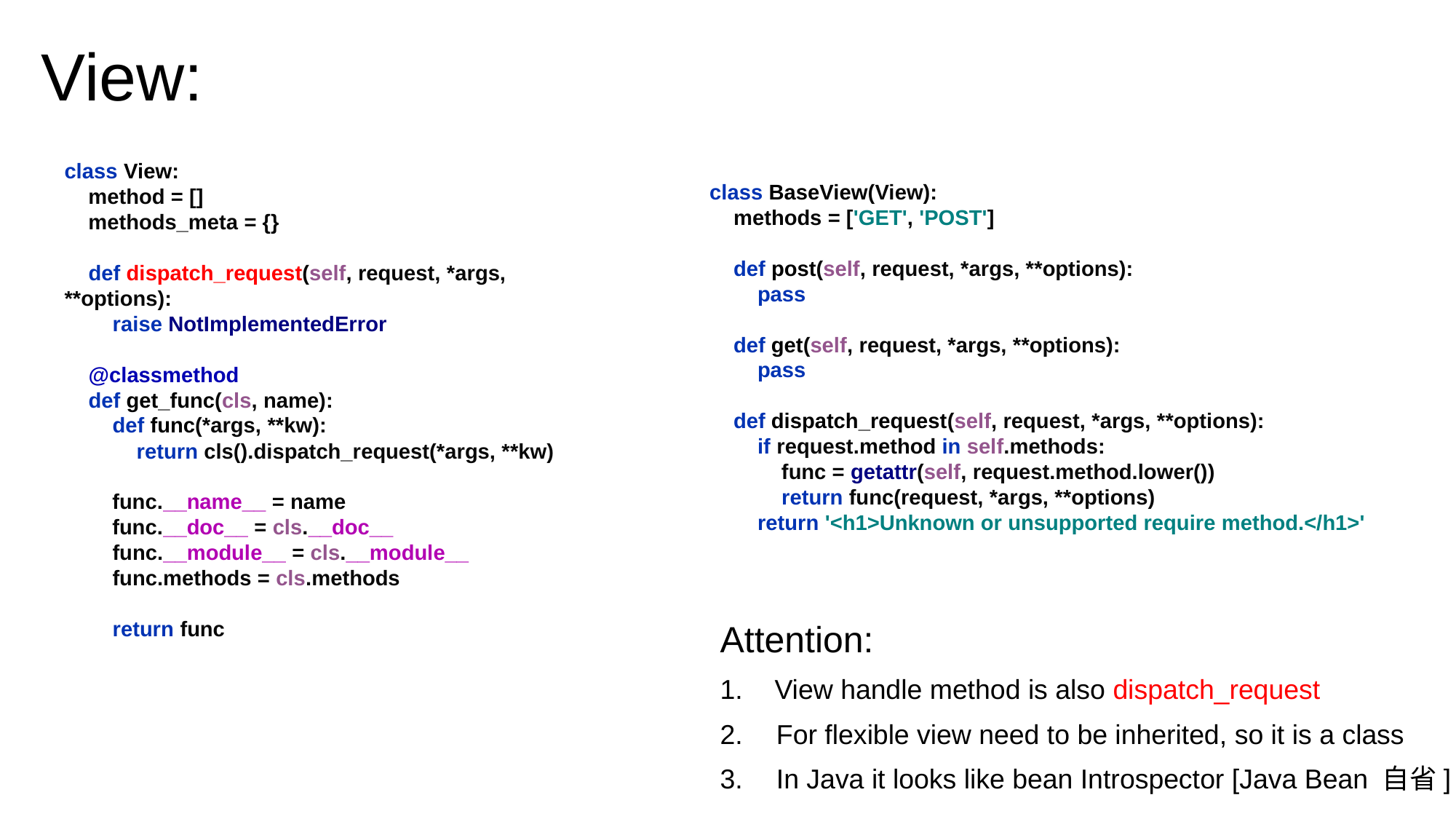

# View:
class View:
    method = []
    methods_meta = {}
    def dispatch_request(self, request, *args, **options):
        raise NotImplementedError
    @classmethod
    def get_func(cls, name):
        def func(*args, **kw):
            return cls().dispatch_request(*args, **kw)
        func.__name__ = name
        func.__doc__ = cls.__doc__
        func.__module__ = cls.__module__
        func.methods = cls.methods
        return func
class BaseView(View):
    methods = ['GET', 'POST']
    def post(self, request, *args, **options):
        pass
    def get(self, request, *args, **options):
        pass
    def dispatch_request(self, request, *args, **options):
        if request.method in self.methods:
            func = getattr(self, request.method.lower())
            return func(request, *args, **options)
        return '<h1>Unknown or unsupported require method.</h1>'
Attention:
View handle method is also dispatch_request
  For flexible view need to be inherited, so it is a class
  In Java it looks like bean Introspector [Java Bean 自省]